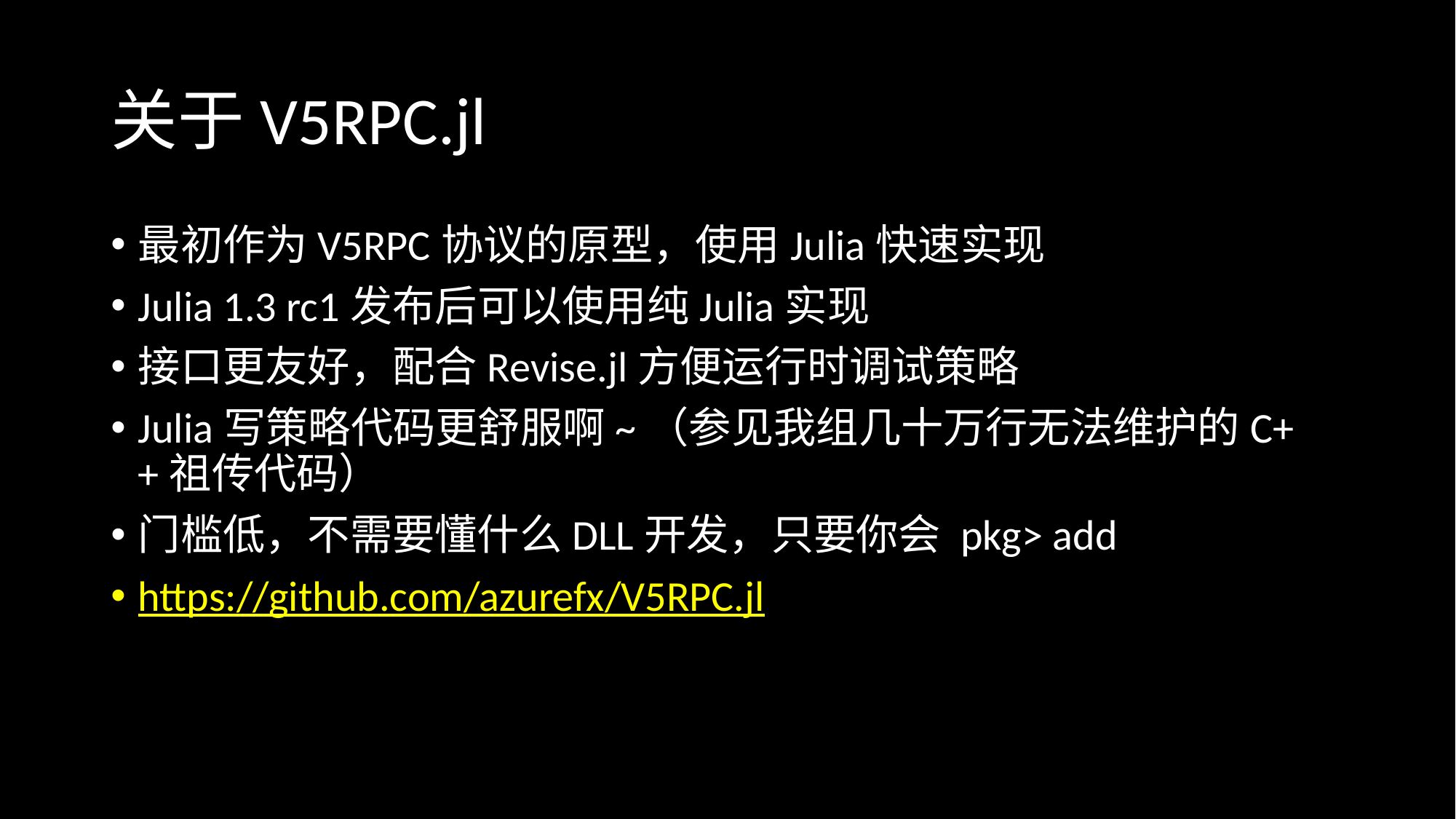

# 关于V5RPC.jl
最初作为V5RPC协议的原型，使用Julia快速实现
Julia 1.3 rc1发布后可以使用纯Julia实现
接口更友好，配合Revise.jl方便运行时调试策略
Julia写策略代码更舒服啊~（参见我组几十万行无法维护的C++祖传代码）
门槛低，不需要懂什么DLL开发，只要你会 pkg> add
https://github.com/azurefx/V5RPC.jl